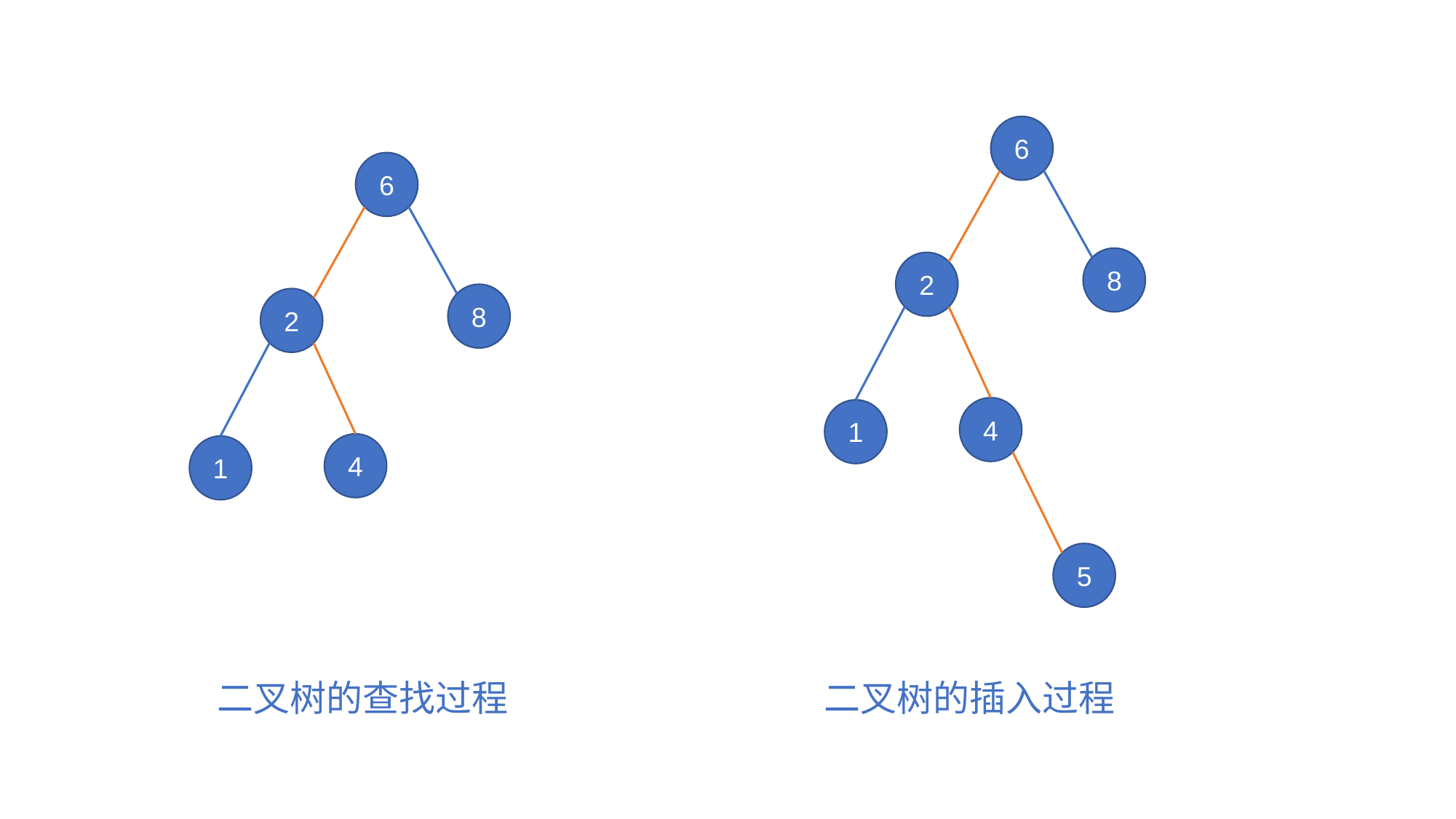

6
6
8
2
8
2
4
1
4
1
5
二叉树的插入过程
二叉树的查找过程